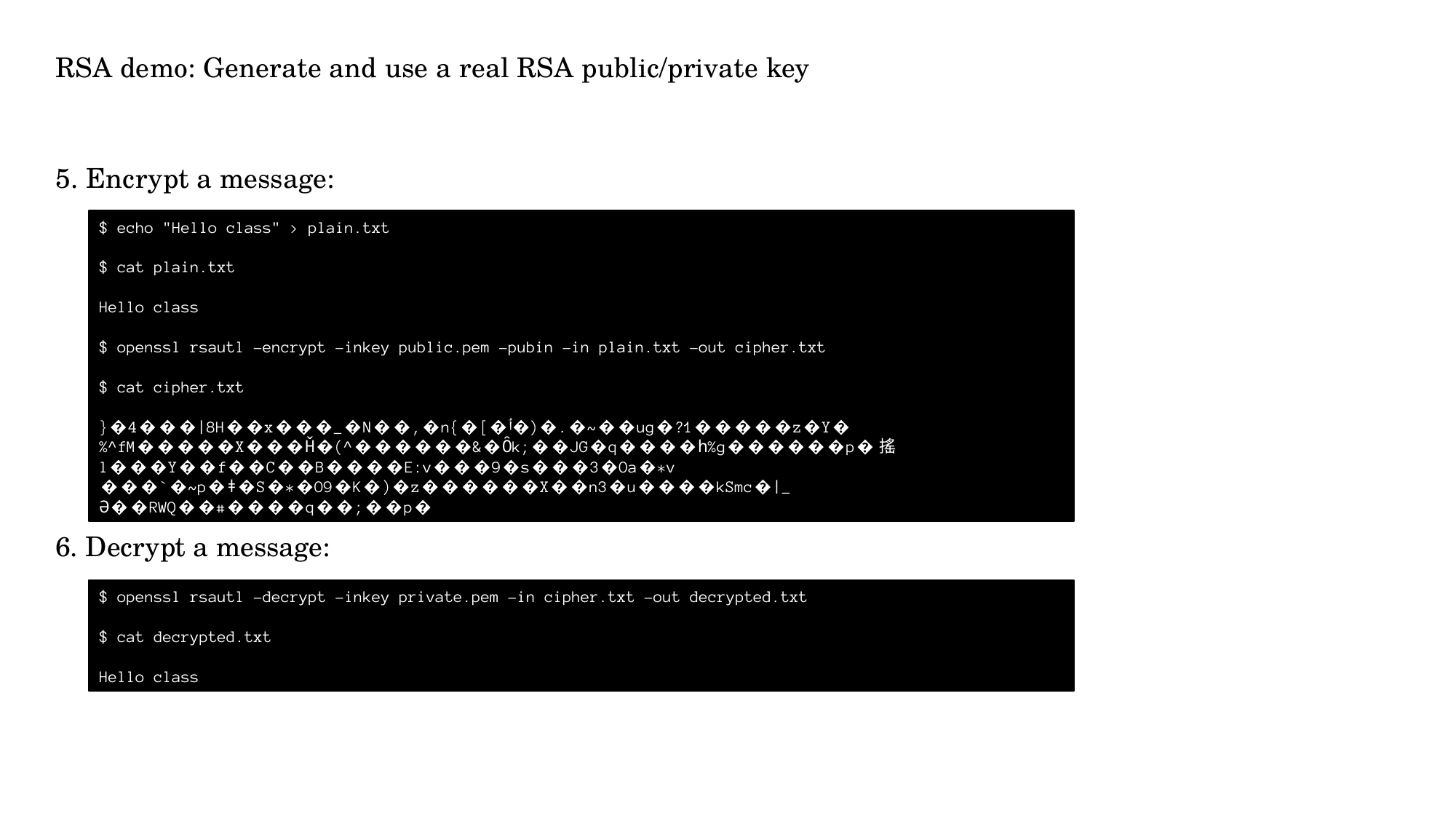

RSA demo: Generate and use a real RSA public/private key

5. Encrypt a message:
$ echo "Hello class" > plain.txt

$ cat plain.txt

Hello class

$ openssl rsautl -encrypt -inkey public.pem -pubin -in plain.txt -out cipher.txt

$ cat cipher.txt

}�4���|8H��x���_�N��,�n{�[�ٲ�)�.�~��ug�?1�����z�Y�%^fM�����X���Ȟ�(^������&�Ȏk;��JG�q����һ%g������p�搖l���Y��f��C��B����E:v���9�s���3�Oa�*v
���`�~p�ǂ�S�*�O9�K�)�z������X��n3�u����kSmc�|_ Ə��RWQ��#����q��;��p�
6. Decrypt a message:
$ openssl rsautl -decrypt -inkey private.pem -in cipher.txt -out decrypted.txt

$ cat decrypted.txt

Hello class